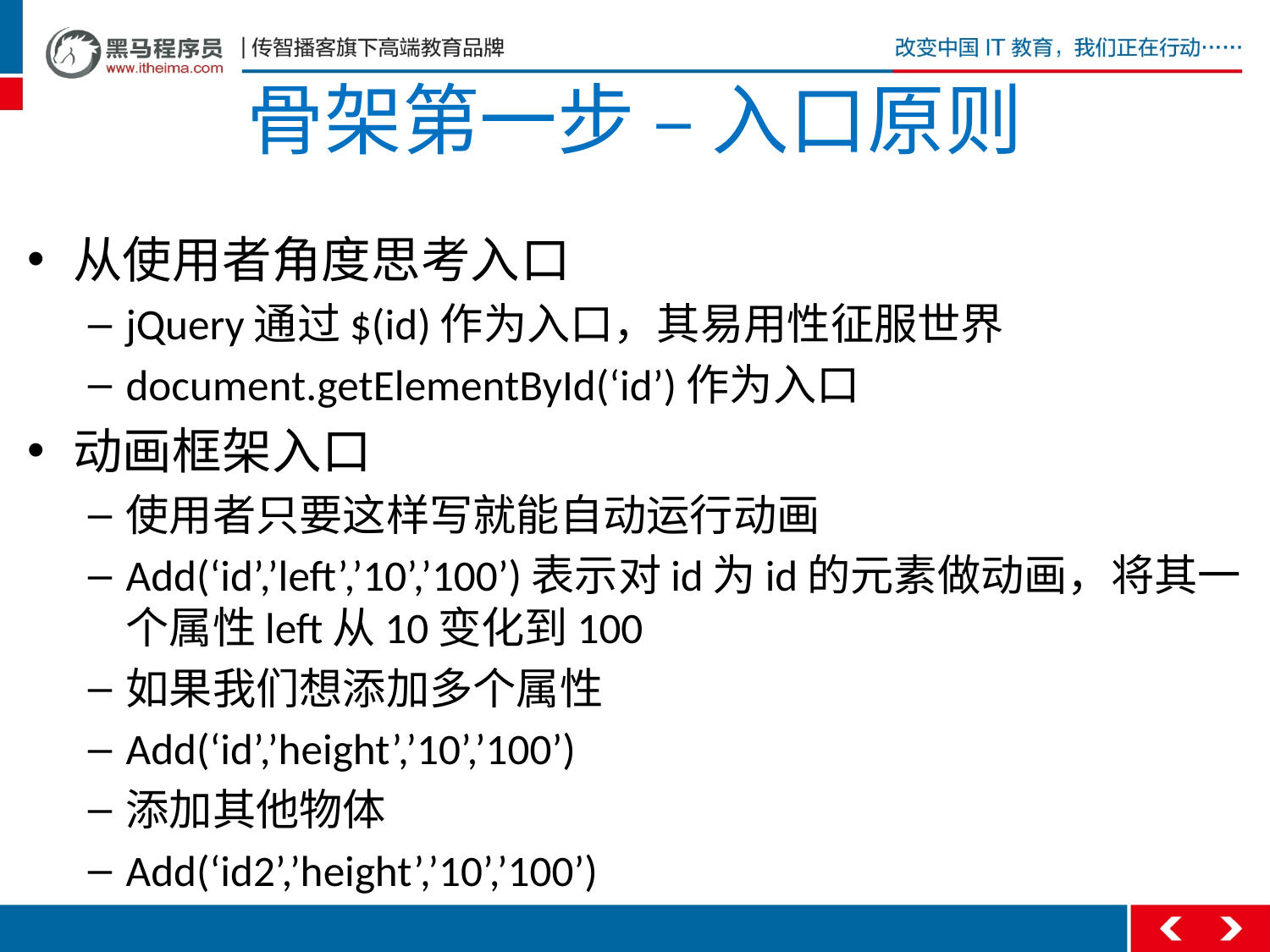

# 骨架第一步 – 入口原则
从使用者角度思考入口
jQuery通过$(id)作为入口，其易用性征服世界
document.getElementById(‘id’)作为入口
动画框架入口
使用者只要这样写就能自动运行动画
Add(‘id’,’left’,’10’,’100’)表示对id为id的元素做动画，将其一个属性left从10变化到100
如果我们想添加多个属性
Add(‘id’,’height’,’10’,’100’)
添加其他物体
Add(‘id2’,’height’,’10’,’100’)